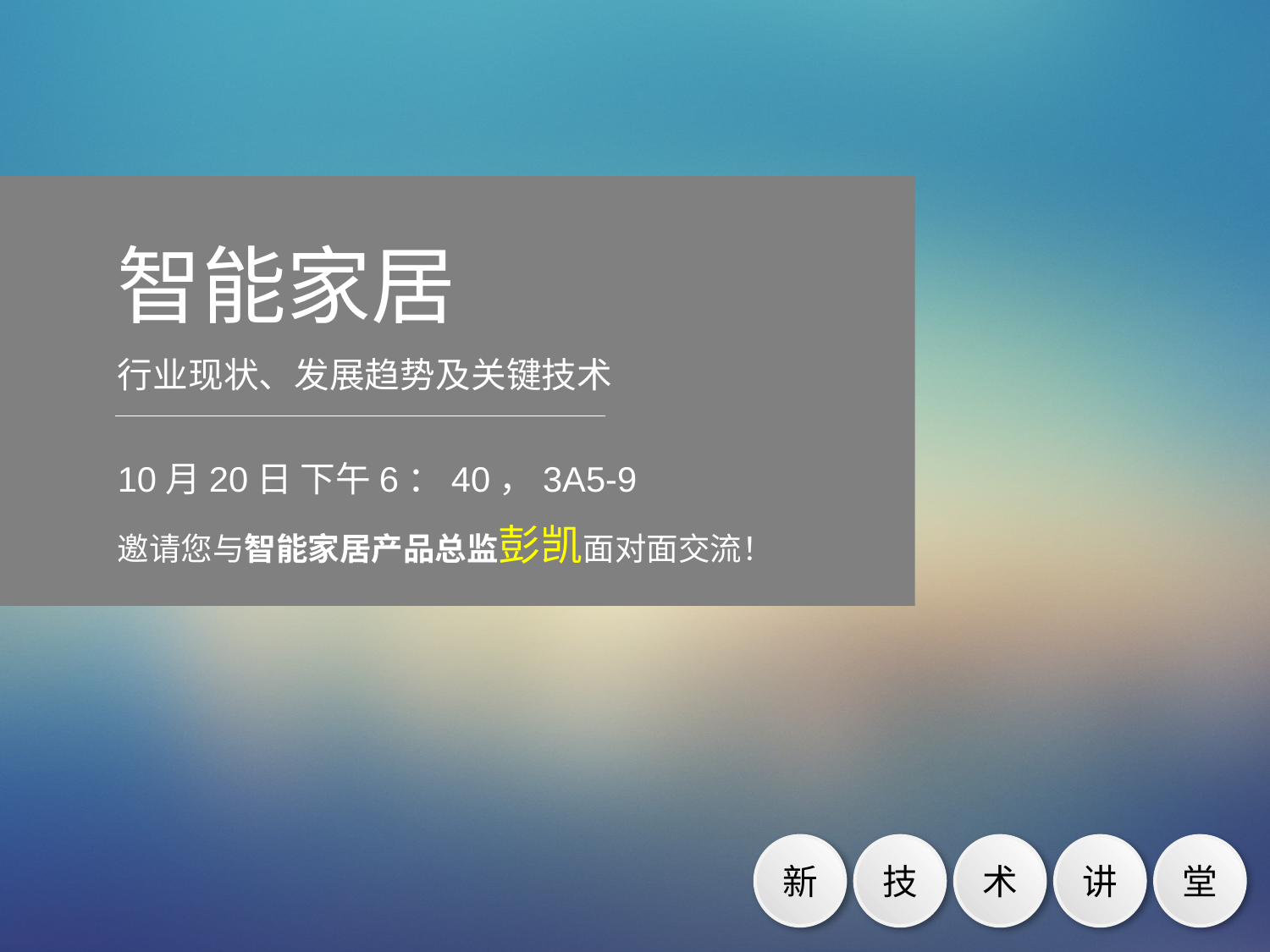

智能家居
行业现状、发展趋势及关键技术
10月20日 下午6：40，3A5-9
邀请您与智能家居产品总监彭凯面对面交流！
新
技
术
讲
堂